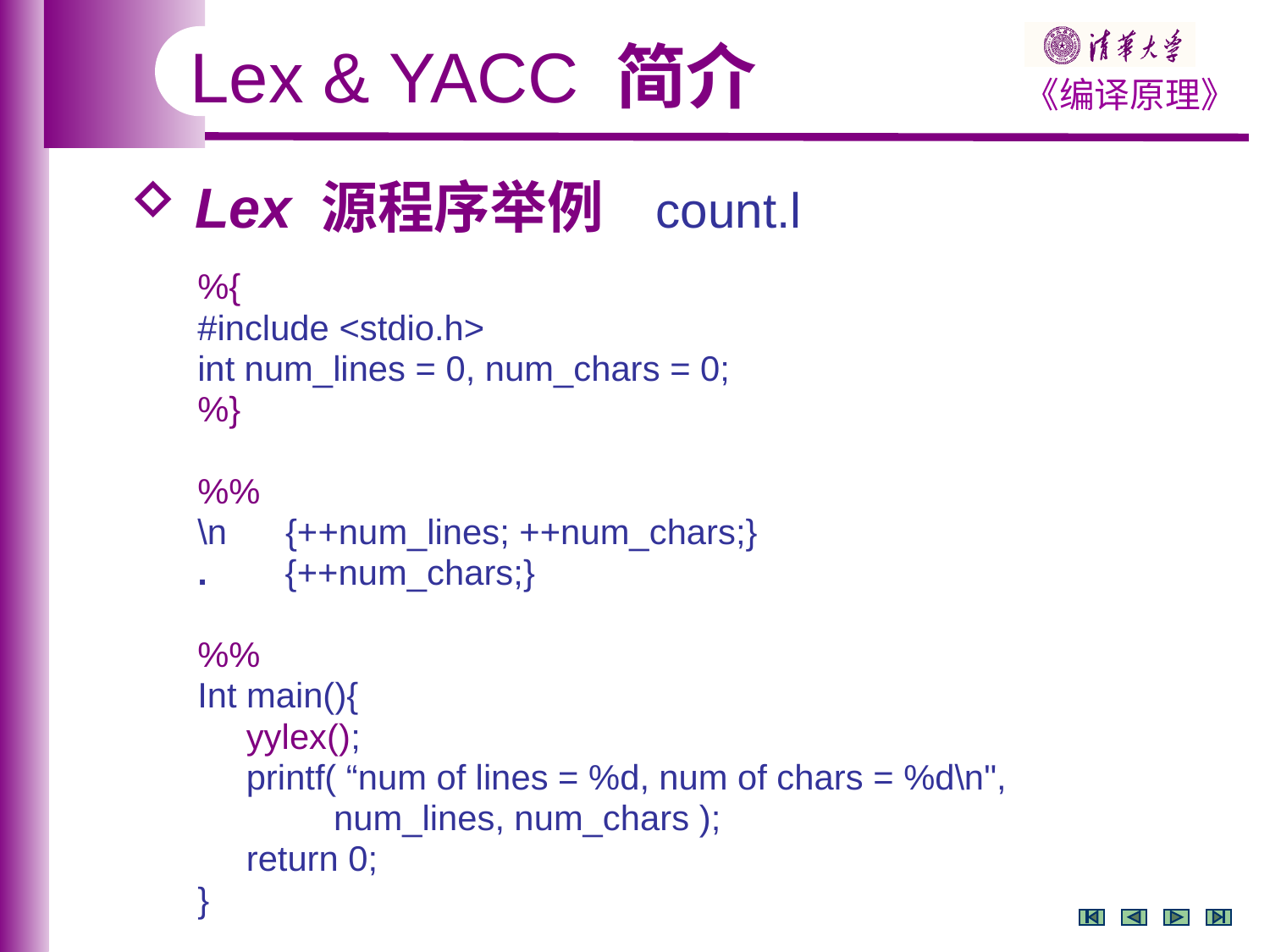

Lex & YACC 简介

 Lex 源程序举例   count.l
%{
#include <stdio.h>
int num_lines = 0, num_chars = 0;
%}

%%
\n      {++num_lines; ++num_chars;}
.        {++num_chars;}

%%
Int main(){
     yylex();
     printf( “num of lines = %d, num of chars = %d\n",
              num_lines, num_chars );
     return 0;
}